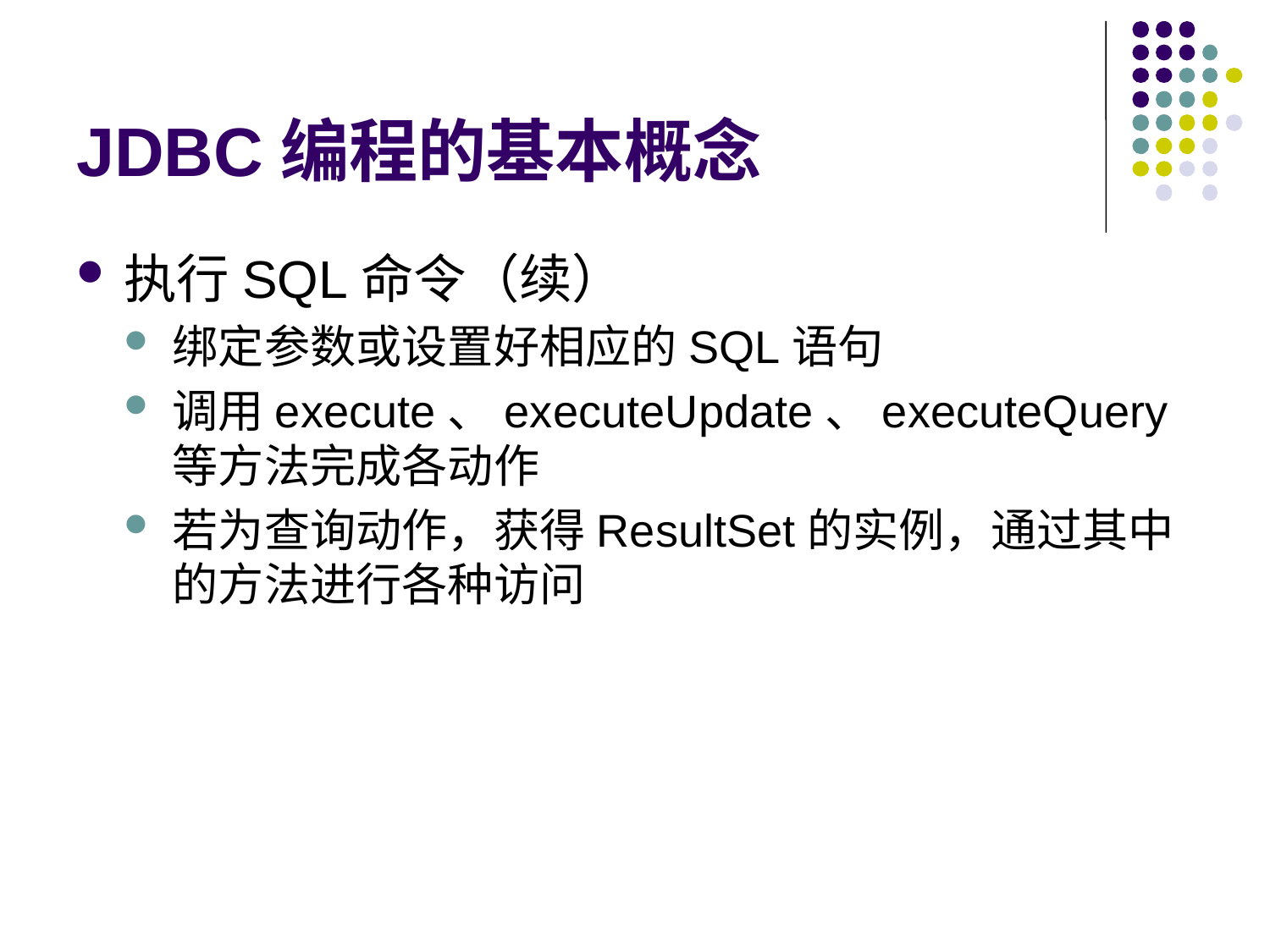

# JDBC编程的基本概念
执行SQL命令（续）
绑定参数或设置好相应的SQL语句
调用execute、executeUpdate、executeQuery等方法完成各动作
若为查询动作，获得ResultSet的实例，通过其中的方法进行各种访问